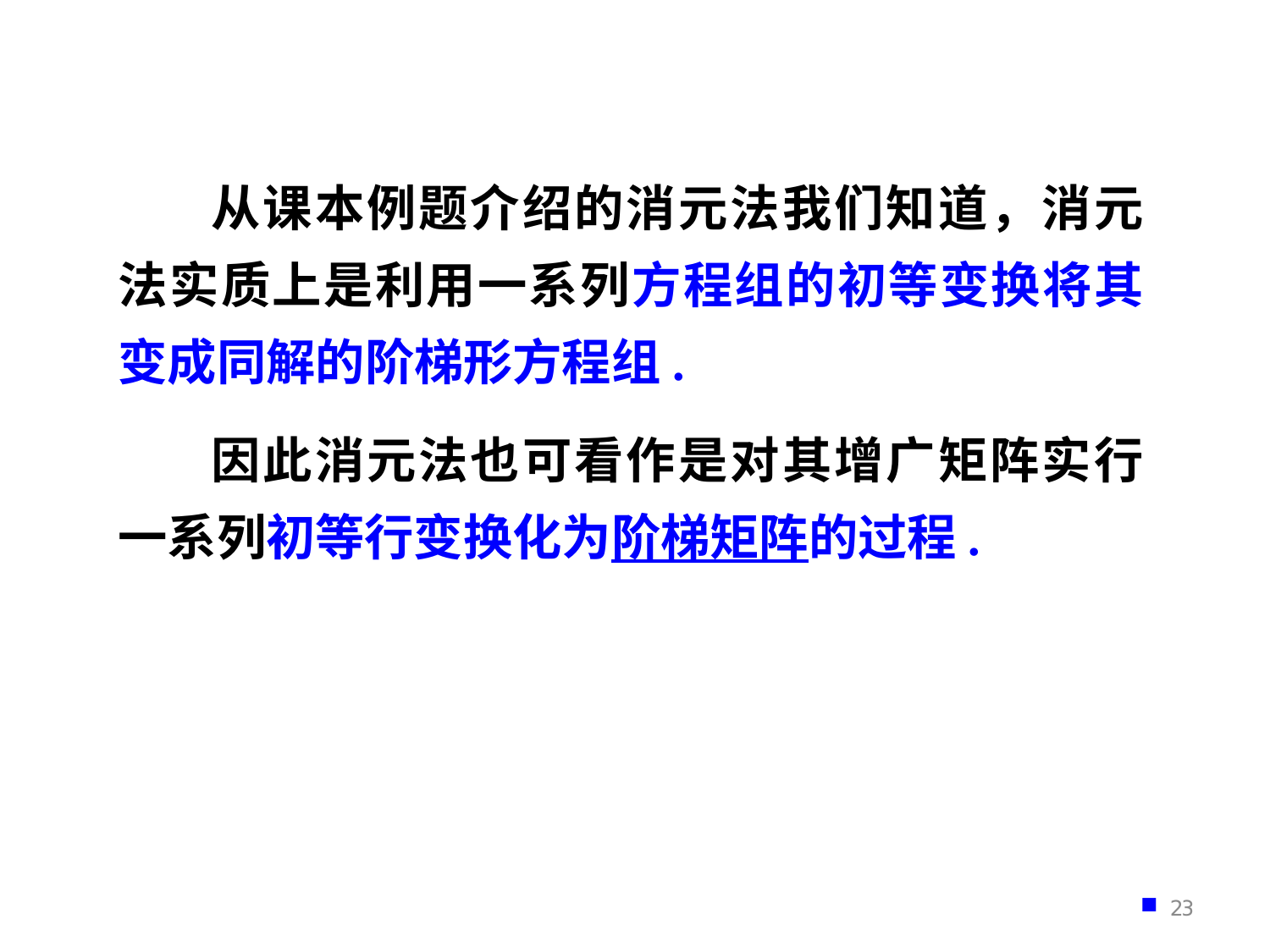

从课本例题介绍的消元法我们知道，消元法实质上是利用一系列方程组的初等变换将其变成同解的阶梯形方程组.
因此消元法也可看作是对其增广矩阵实行一系列初等行变换化为阶梯矩阵的过程.
23